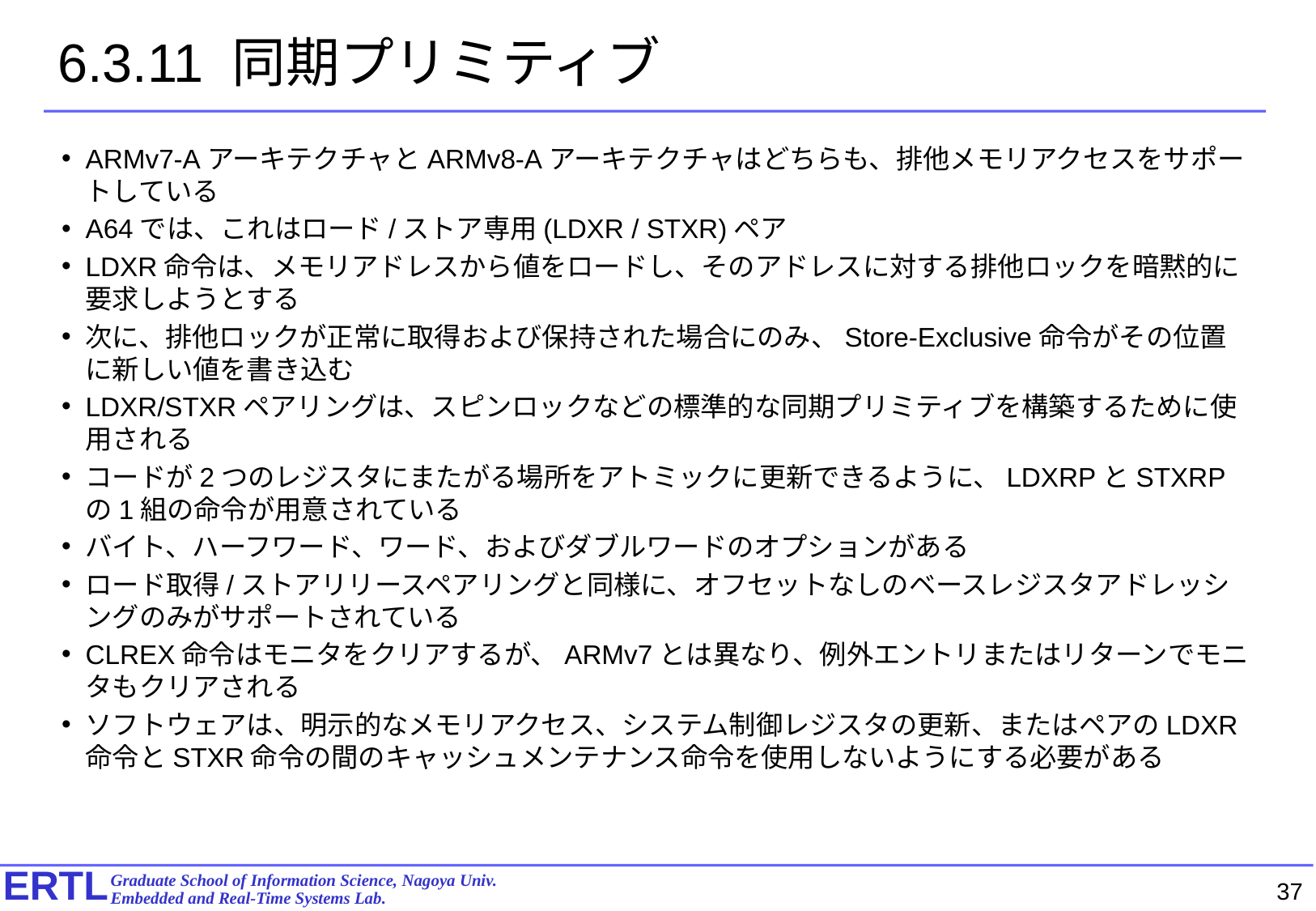

# 6.3.11 同期プリミティブ
ARMv7-AアーキテクチャとARMv8-Aアーキテクチャはどちらも、排他メモリアクセスをサポートしている
A64では、これはロード/ストア専用(LDXR / STXR)ペア
LDXR命令は、メモリアドレスから値をロードし、そのアドレスに対する排他ロックを暗黙的に要求しようとする
次に、排他ロックが正常に取得および保持された場合にのみ、Store-Exclusive命令がその位置に新しい値を書き込む
LDXR/STXRペアリングは、スピンロックなどの標準的な同期プリミティブを構築するために使用される
コードが2つのレジスタにまたがる場所をアトミックに更新できるように、LDXRPとSTXRPの1組の命令が用意されている
バイト、ハーフワード、ワード、およびダブルワードのオプションがある
ロード取得/ストアリリースペアリングと同様に、オフセットなしのベースレジスタアドレッシングのみがサポートされている
CLREX命令はモニタをクリアするが、ARMv7とは異なり、例外エントリまたはリターンでモニタもクリアされる
ソフトウェアは、明示的なメモリアクセス、システム制御レジスタの更新、またはペアのLDXR命令とSTXR命令の間のキャッシュメンテナンス命令を使用しないようにする必要がある
37